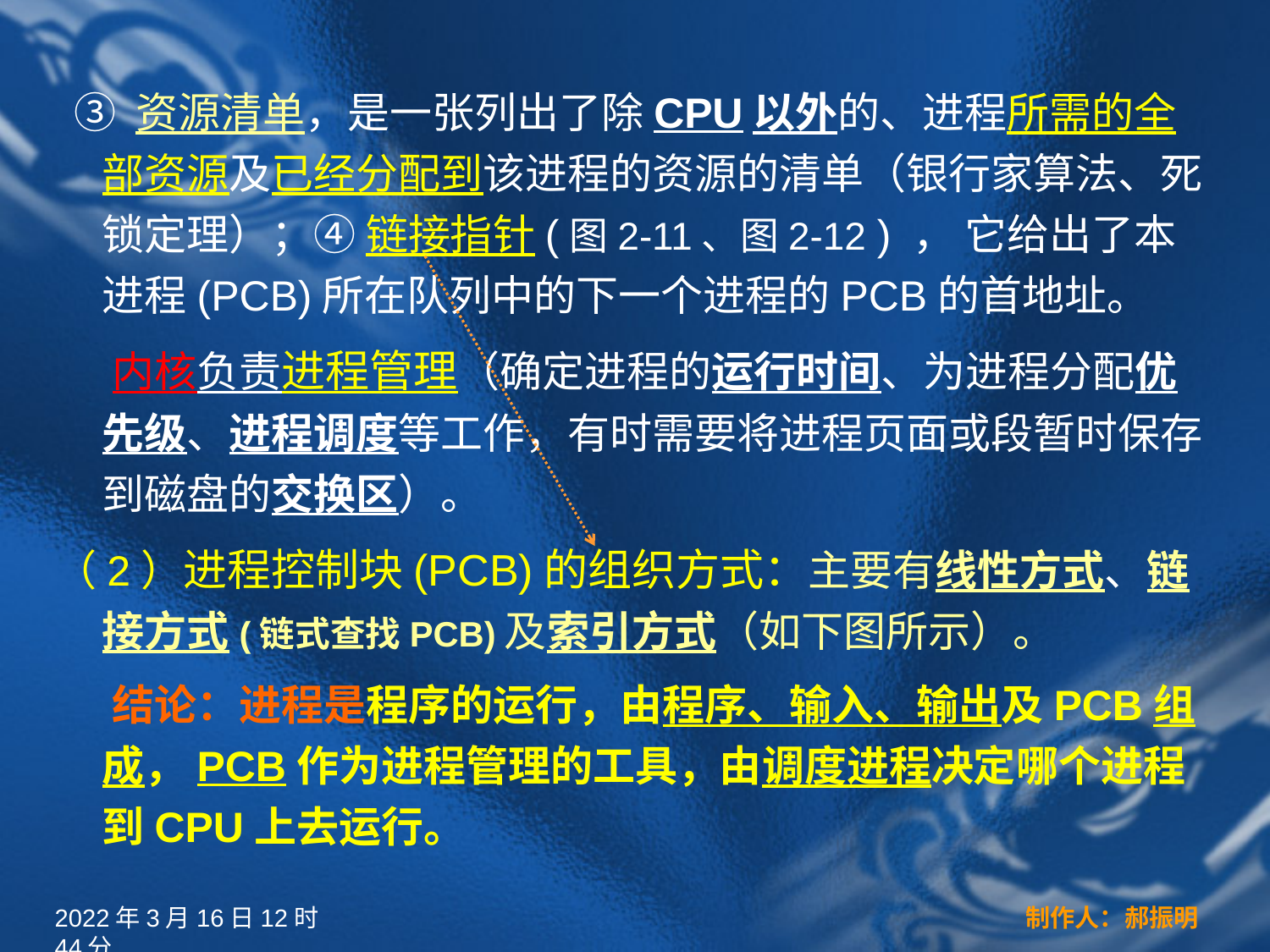

③ 资源清单，是一张列出了除CPU以外的、进程所需的全部资源及已经分配到该进程的资源的清单（银行家算法、死锁定理）；④ 链接指针(图2-11、图2-12 ) ， 它给出了本进程(PCB)所在队列中的下一个进程的PCB的首地址。
     内核负责进程管理（确定进程的运行时间、为进程分配优先级、进程调度等工作，有时需要将进程页面或段暂时保存到磁盘的交换区）。
（2）进程控制块(PCB)的组织方式：主要有线性方式、链接方式(链式查找PCB)及索引方式（如下图所示）。
     结论：进程是程序的运行，由程序、输入、输出及PCB组成，PCB作为进程管理的工具，由调度进程决定哪个进程到CPU上去运行。
2022年3月16日12时44分
制作人：郝振明